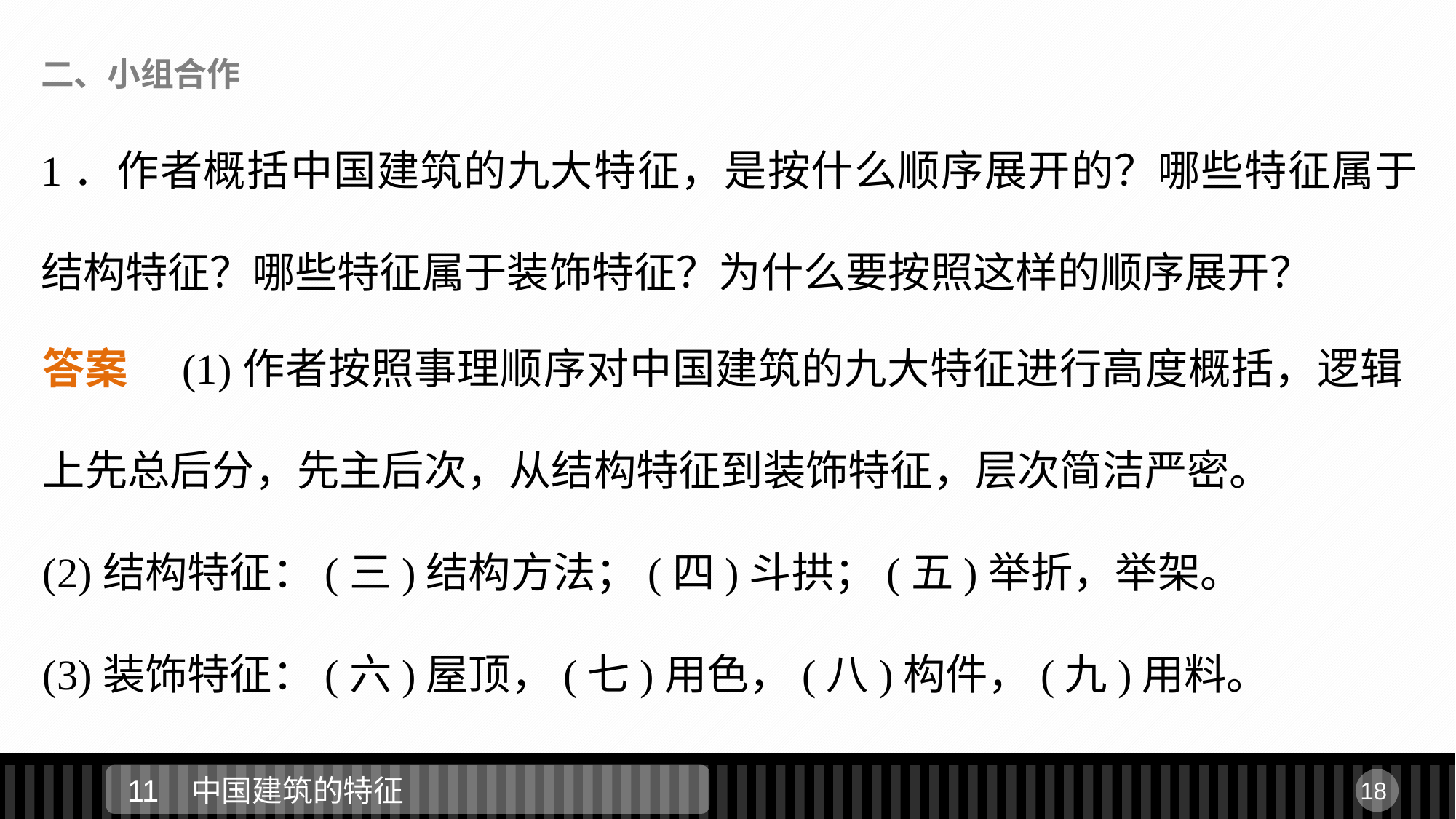

二、小组合作
1．作者概括中国建筑的九大特征，是按什么顺序展开的？哪些特征属于结构特征？哪些特征属于装饰特征？为什么要按照这样的顺序展开？
答案　(1)作者按照事理顺序对中国建筑的九大特征进行高度概括，逻辑上先总后分，先主后次，从结构特征到装饰特征，层次简洁严密。
(2)结构特征：(三)结构方法；(四)斗拱；(五)举折，举架。
(3)装饰特征：(六)屋顶，(七)用色，(八)构件，(九)用料。